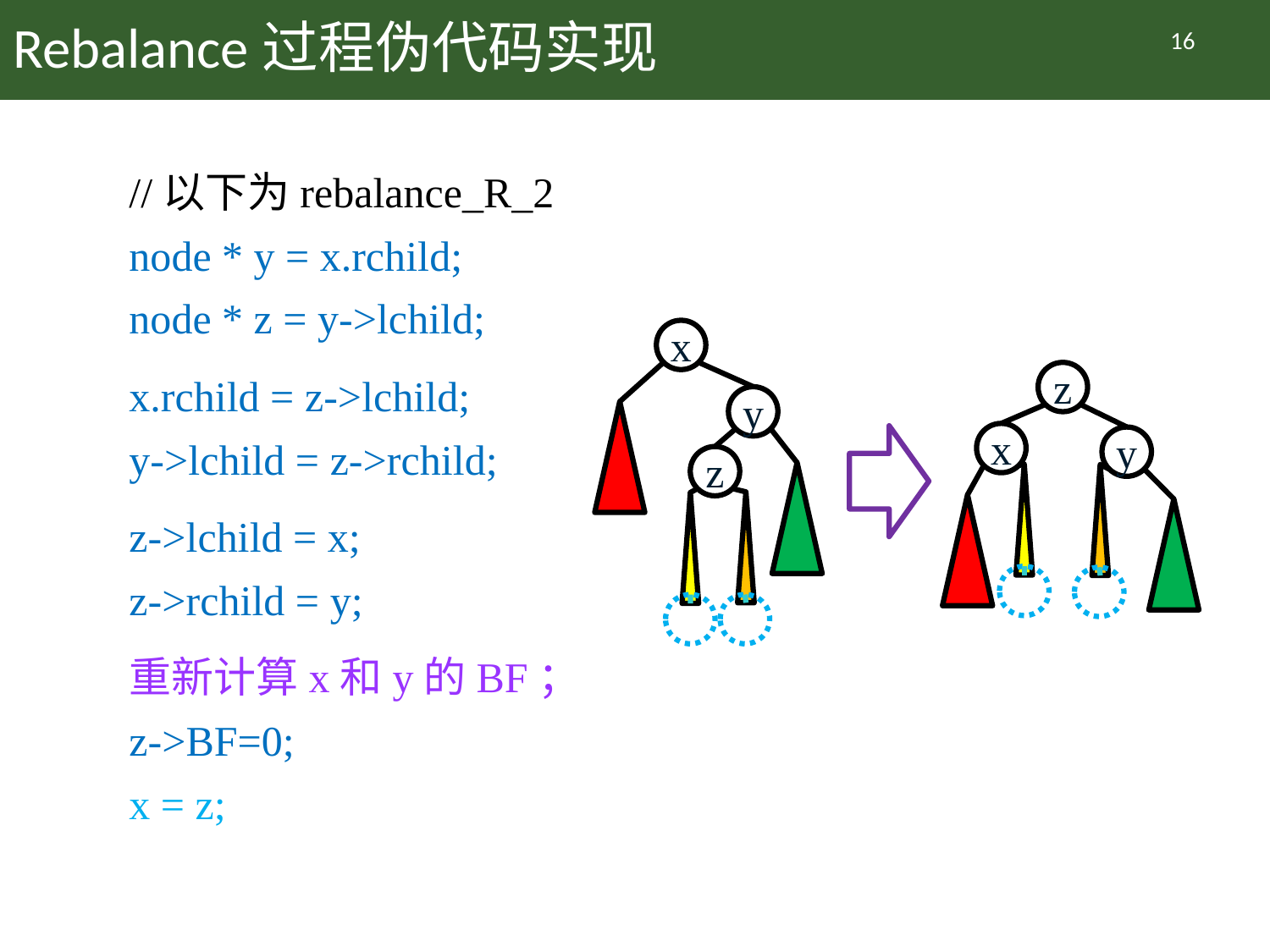

# Rebalance过程伪代码实现
16
//以下为rebalance_R_2
node * y = x.rchild;
node * z = y->lchild;
x.rchild = z->lchild;
y->lchild = z->rchild;
z->lchild = x;
z->rchild = y;
重新计算x和y的BF；
z->BF=0;
x = z;
x
y

z

z
x
y